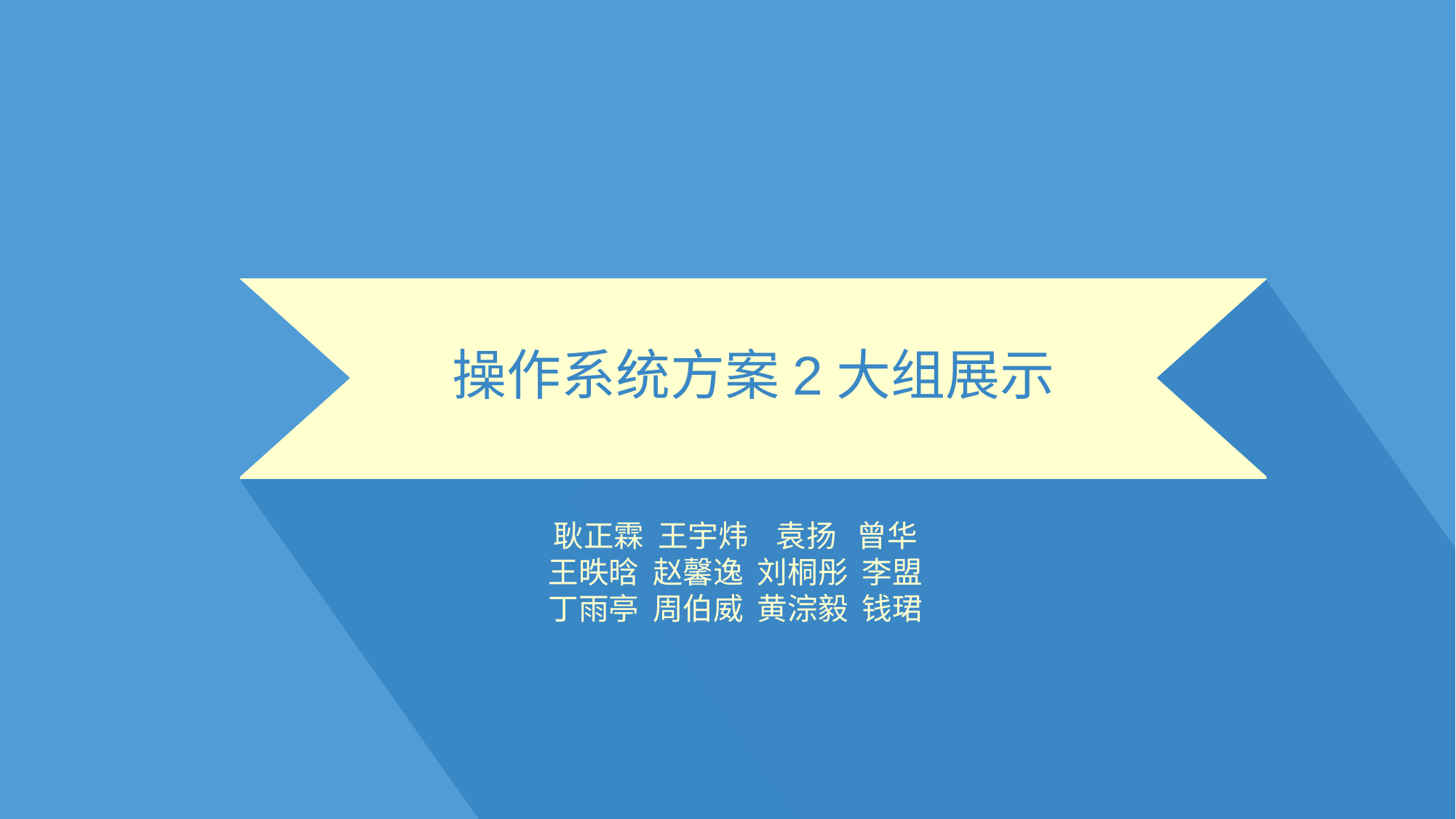

操作系统方案2大组展示
耿正霖  王宇炜    袁扬   曾华
王昳晗  赵馨逸  刘桐彤  李盟
丁雨亭  周伯威  黄淙毅  钱珺